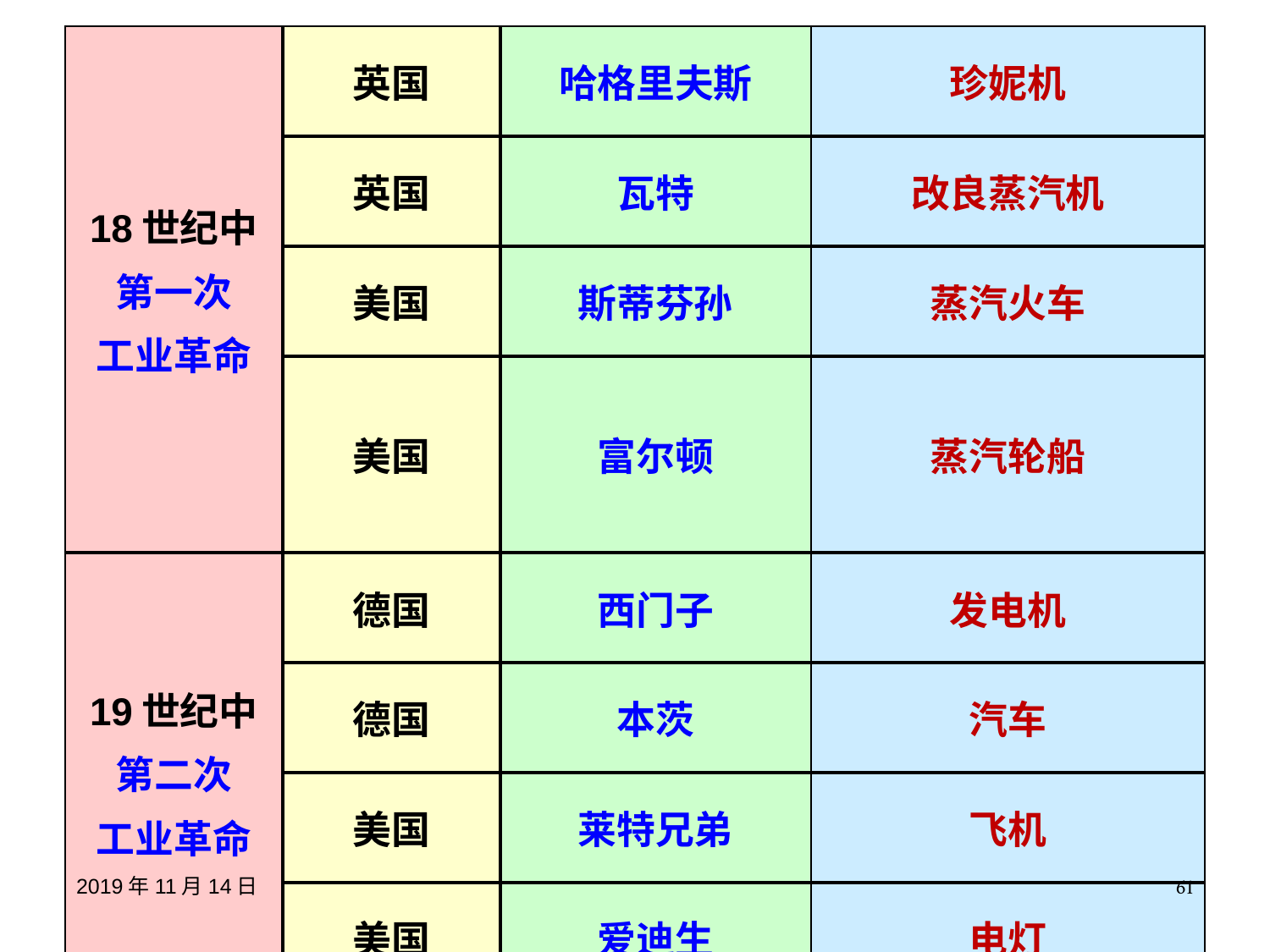

61
2019年11月14日
| 18世纪中 第一次 工业革命 | 英国 | 哈格里夫斯 | 珍妮机 |
| --- | --- | --- | --- |
|  | 英国 | 瓦特 | 改良蒸汽机 |
|  | 美国 | 斯蒂芬孙 | 蒸汽火车 |
|  | 美国 | 富尔顿 | 蒸汽轮船 |
| 19世纪中 第二次 工业革命 | 德国 | 西门子 | 发电机 |
|  | 德国 | 本茨 | 汽车 |
|  | 美国 | 莱特兄弟 | 飞机 |
|  | 美国 | 爱迪生 | 电灯 |